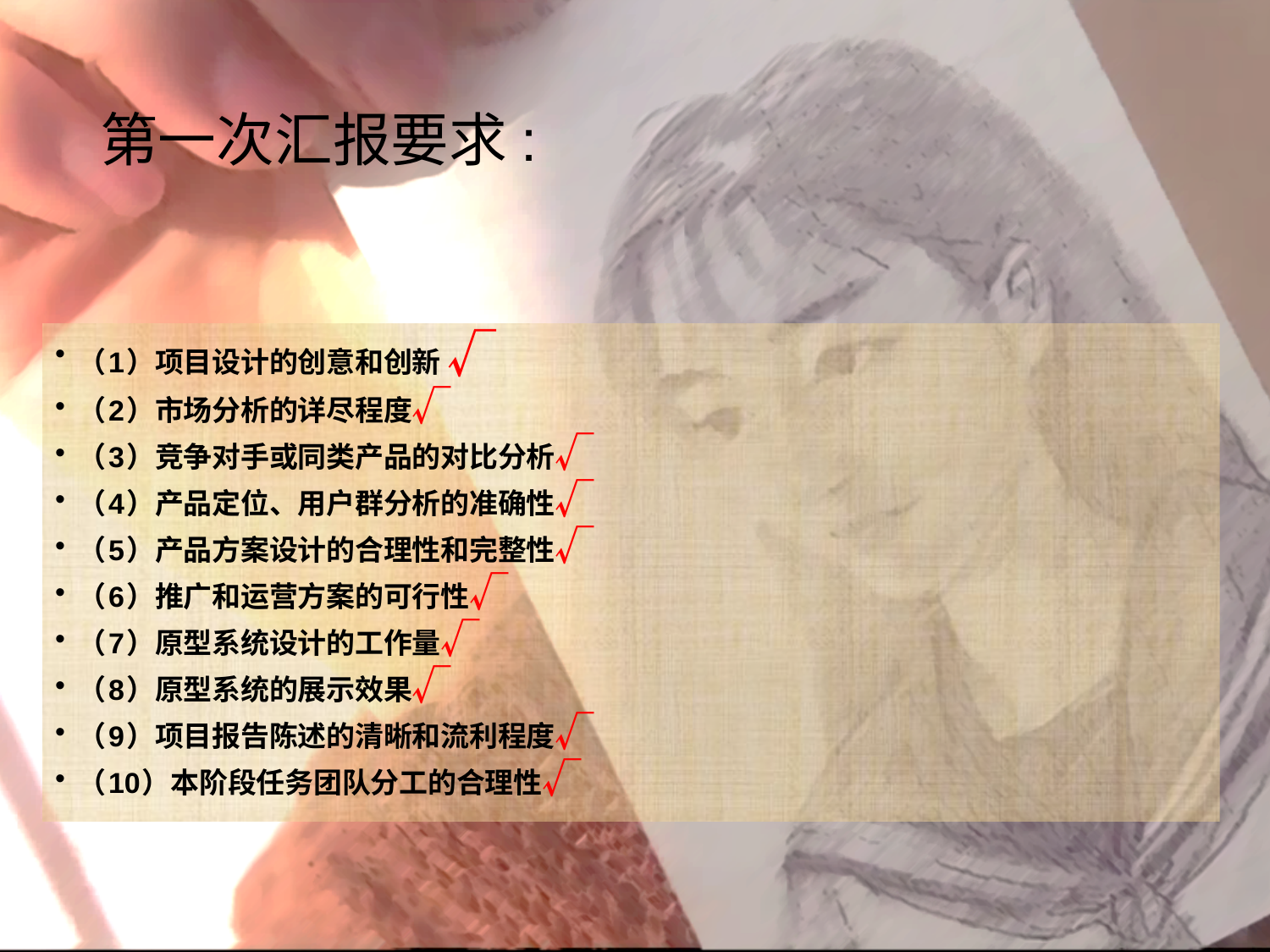

# 第一次汇报要求:
（1）项目设计的创意和创新 √
（2）市场分析的详尽程度√
（3）竞争对手或同类产品的对比分析√
（4）产品定位、用户群分析的准确性√
（5）产品方案设计的合理性和完整性√
（6）推广和运营方案的可行性√
（7）原型系统设计的工作量√
（8）原型系统的展示效果√
（9）项目报告陈述的清晰和流利程度√
（10）本阶段任务团队分工的合理性√